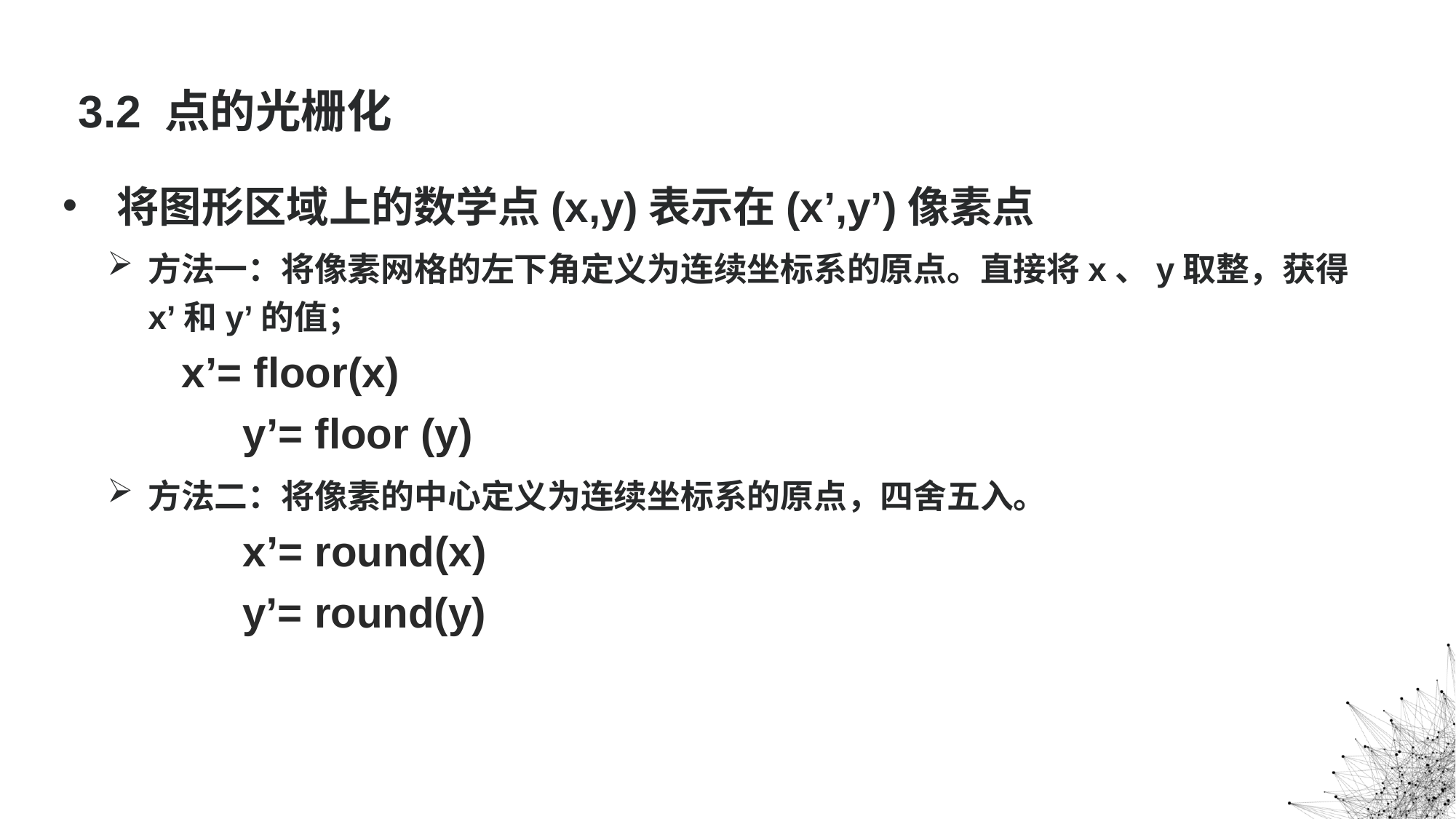

# 3.2 点的光栅化
将图形区域上的数学点(x,y)表示在(x’,y’)像素点
方法一：将像素网格的左下角定义为连续坐标系的原点。直接将x、y取整，获得x’和y’的值；
	 x’= floor(x)
       y’= floor (y)
方法二：将像素的中心定义为连续坐标系的原点，四舍五入。
       x’= round(x)
      y’= round(y)